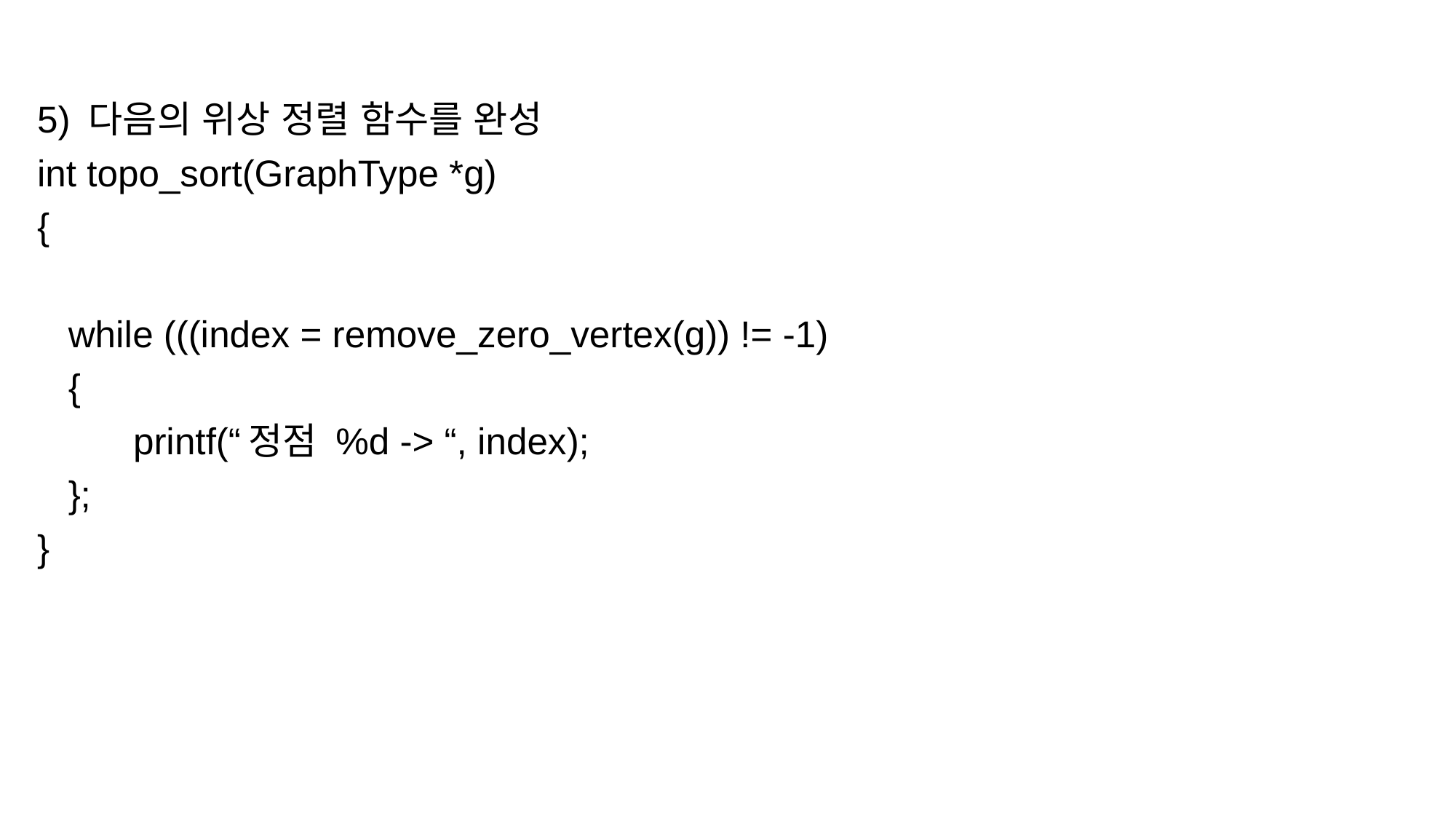

5) 다음의 위상 정렬 함수를 완성
int topo_sort(GraphType *g)
{

   while (((index = remove_zero_vertex(g)) != -1)
   {
	printf(“정점 %d -> “, index);
   };
}